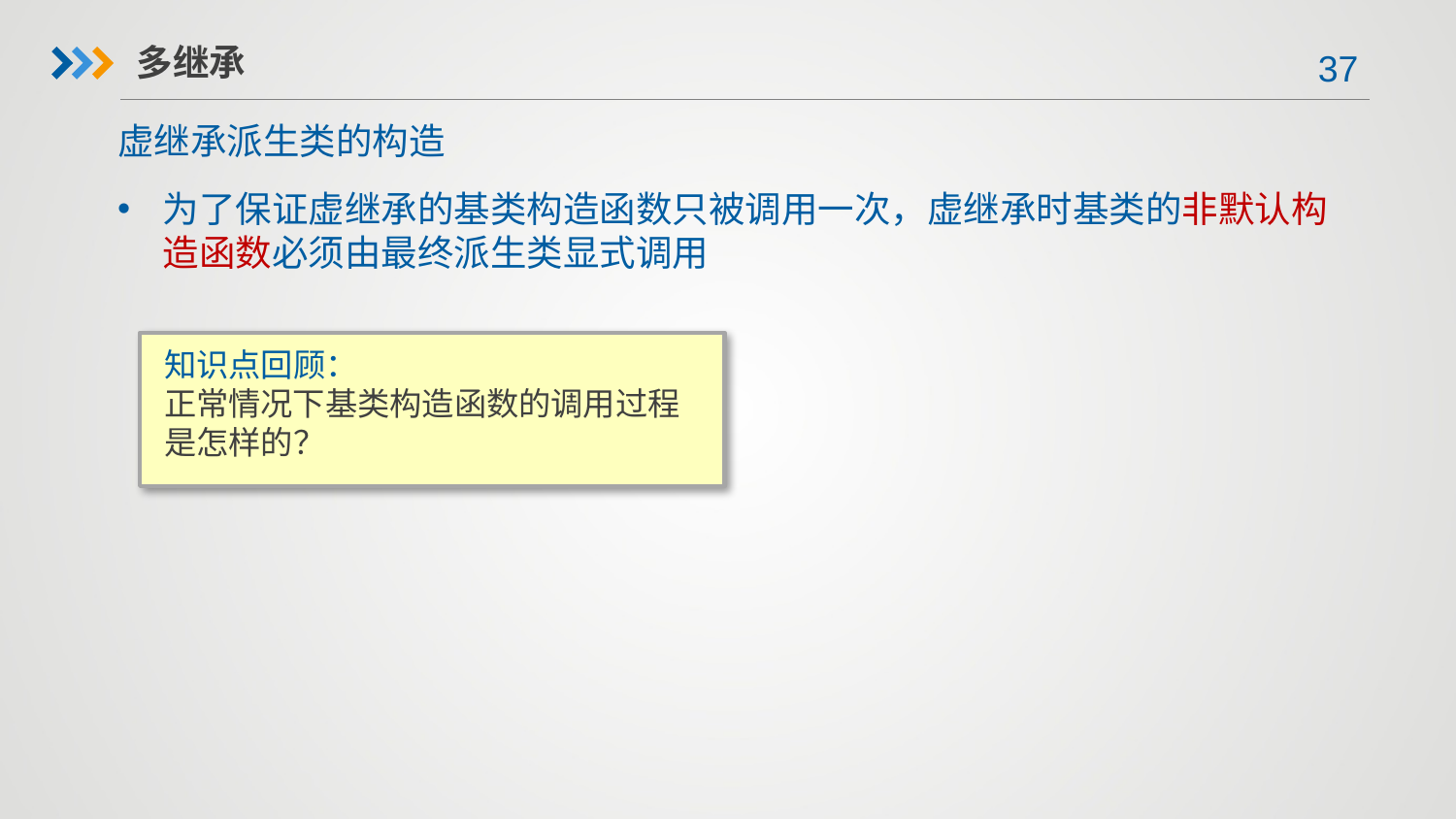

多继承
虚继承派生类的构造
为了保证虚继承的基类构造函数只被调用一次，虚继承时基类的非默认构造函数必须由最终派生类显式调用

知识点回顾：
正常情况下基类构造函数的调用过程是怎样的？